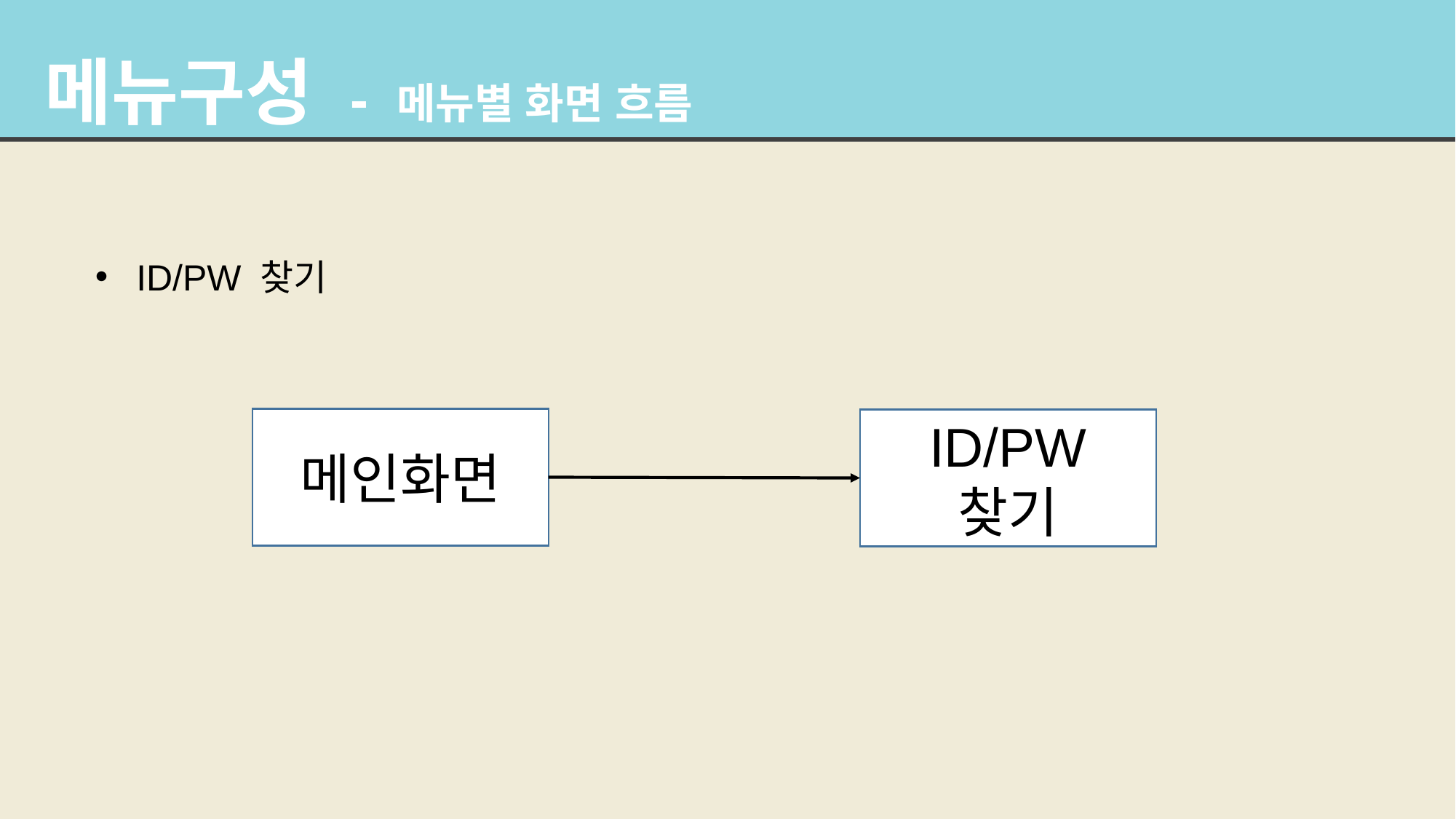

메뉴구성 - 메뉴별 화면 흐름
ID/PW 찾기
메인화면
ID/PW
찾기